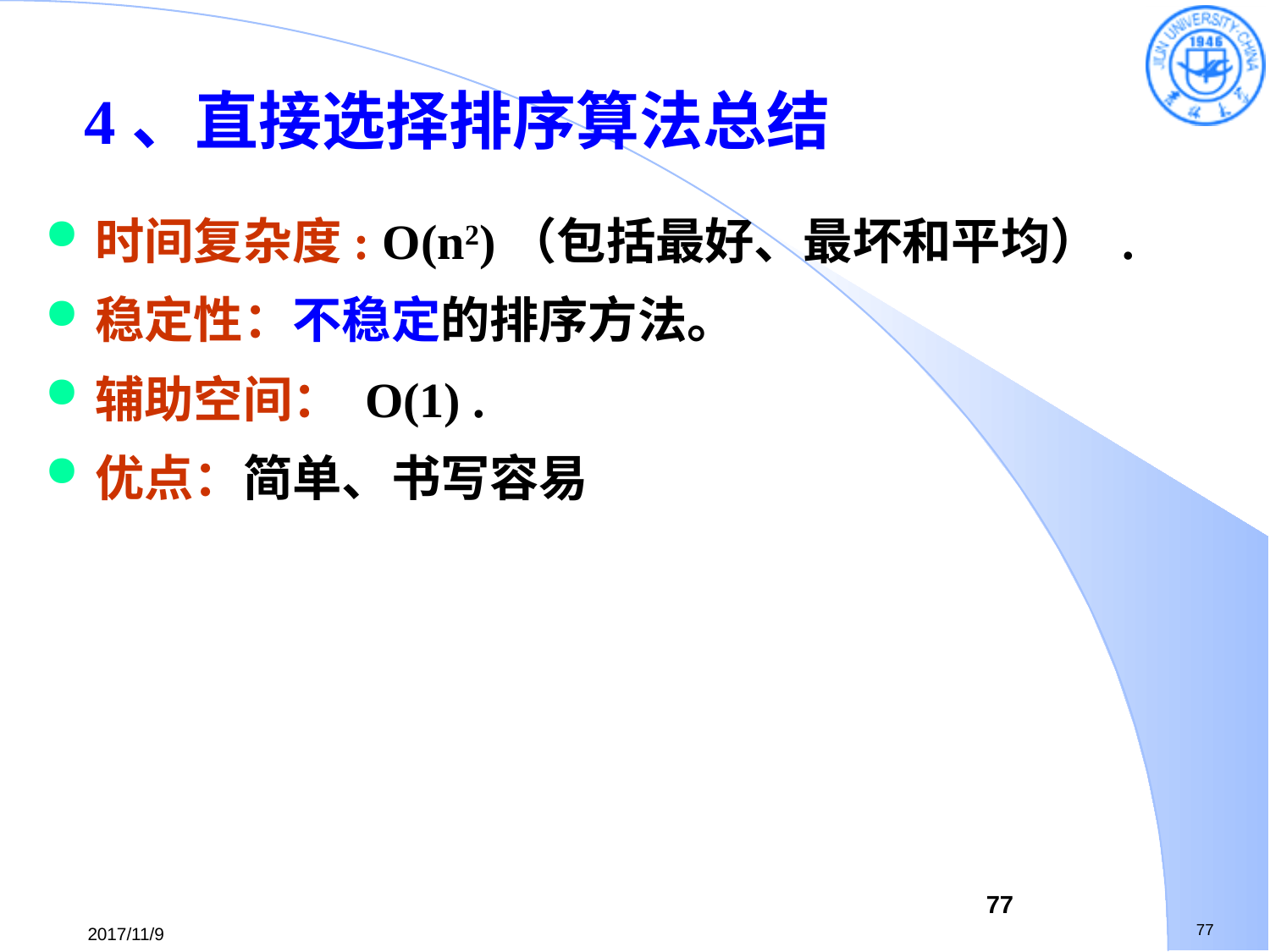

4、直接选择排序算法总结

时间复杂度: O(n2)（包括最好、最坏和平均） .
稳定性：不稳定的排序方法。
辅助空间： O(1) .
优点：简单、书写容易

77